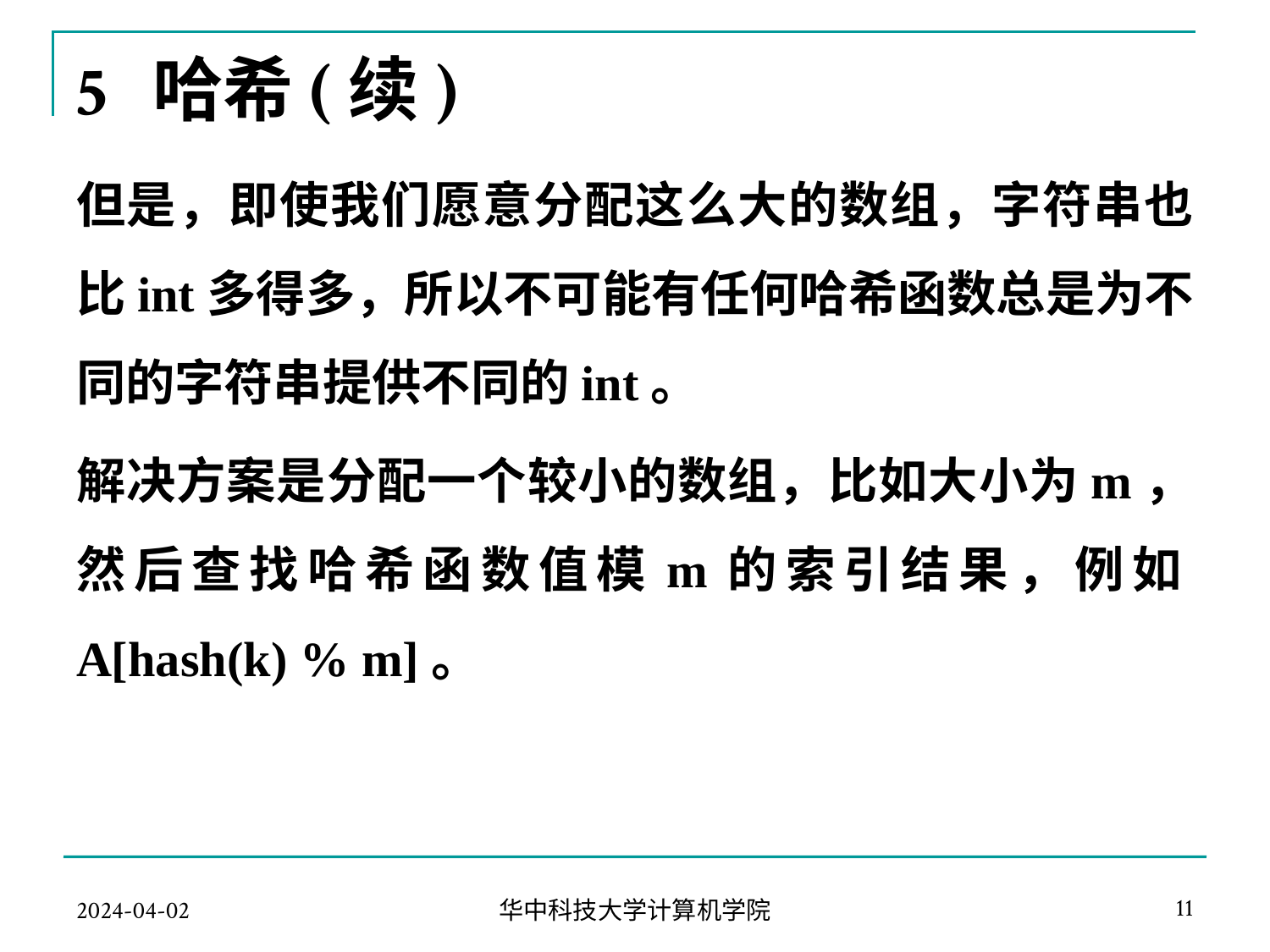

# 5  哈希(续)
但是，即使我们愿意分配这么大的数组，字符串也比int多得多，所以不可能有任何哈希函数总是为不同的字符串提供不同的int。
解决方案是分配一个较小的数组，比如大小为m，然后查找哈希函数值模m的索引结果，例如A[hash(k) % m]。
2024-04-02
11
华中科技大学计算机学院